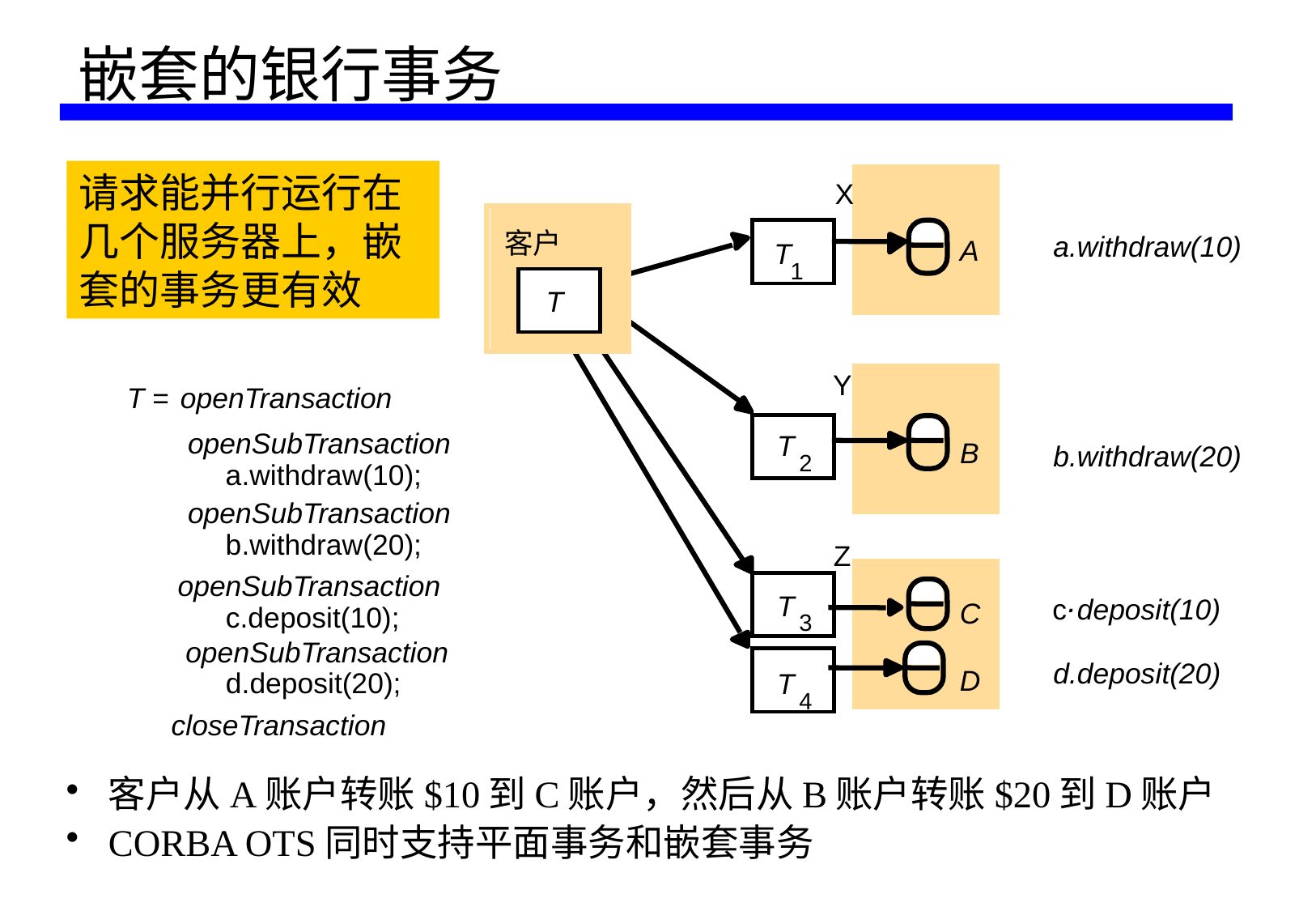

# 嵌套的银行事务
请求能并行运行在几个服务器上，嵌套的事务更有效

X

客户
a.withdraw(10)
A

T

1

T

Y

T =
openTransaction

openSubTransaction
T

B
b.withdraw(20)

2
a.withdraw(10);

openSubTransaction
b.withdraw(20);
Z

     openSubTransaction

.
T
c
deposit(10)
C
c.deposit(10);

3

      openSubTransaction

d.deposit(20)

D
d.deposit(20);
T

4
      closeTransaction
客户从A账户转账$10到C账户，然后从B账户转账$20到D账户
CORBA OTS同时支持平面事务和嵌套事务